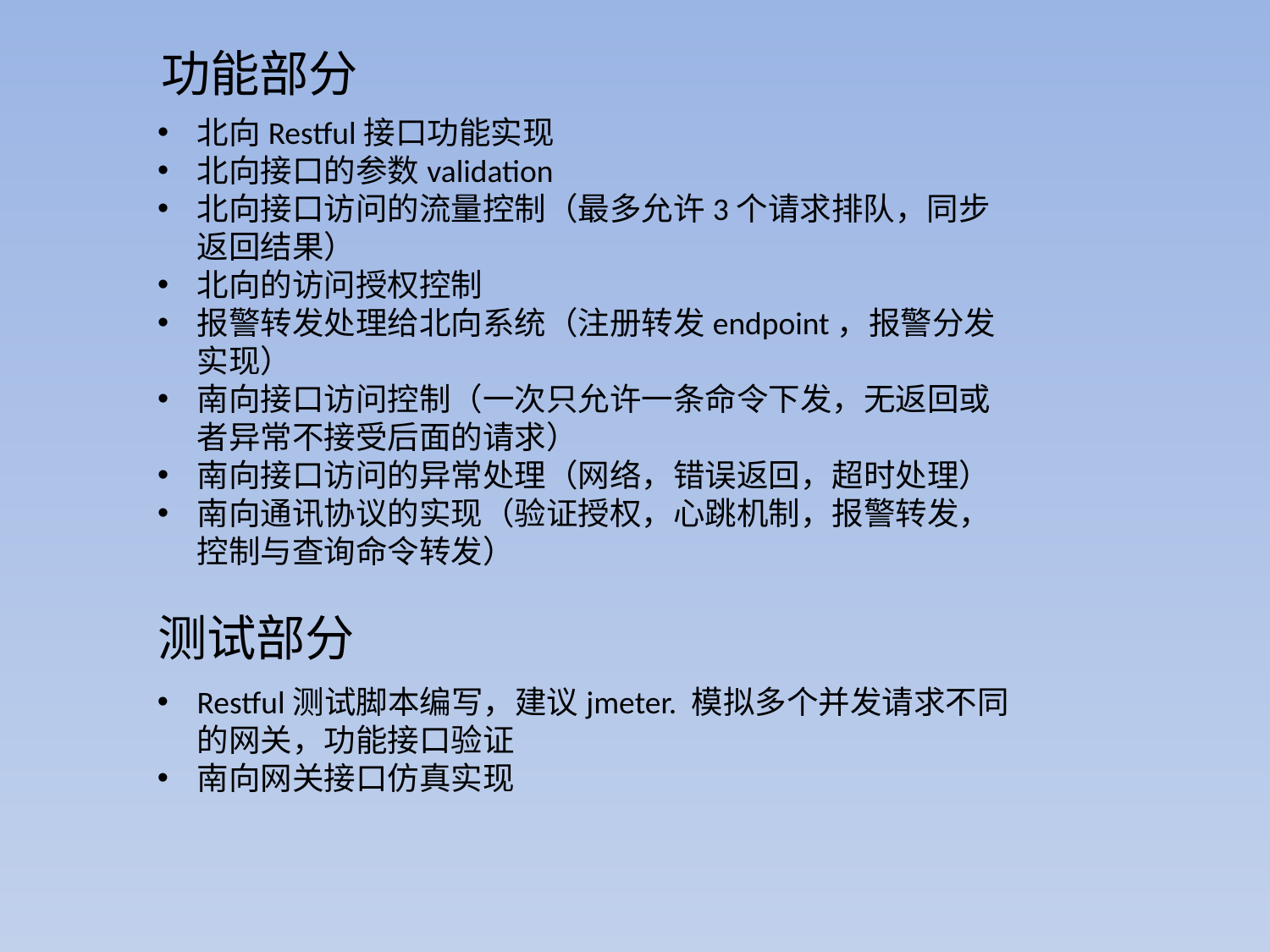

功能部分
北向Restful接口功能实现
北向接口的参数validation
北向接口访问的流量控制（最多允许3个请求排队，同步返回结果）
北向的访问授权控制
报警转发处理给北向系统（注册转发endpoint，报警分发实现）
南向接口访问控制（一次只允许一条命令下发，无返回或者异常不接受后面的请求）
南向接口访问的异常处理（网络，错误返回，超时处理）
南向通讯协议的实现（验证授权，心跳机制，报警转发，控制与查询命令转发）

测试部分
Restful测试脚本编写，建议jmeter. 模拟多个并发请求不同的网关，功能接口验证
南向网关接口仿真实现